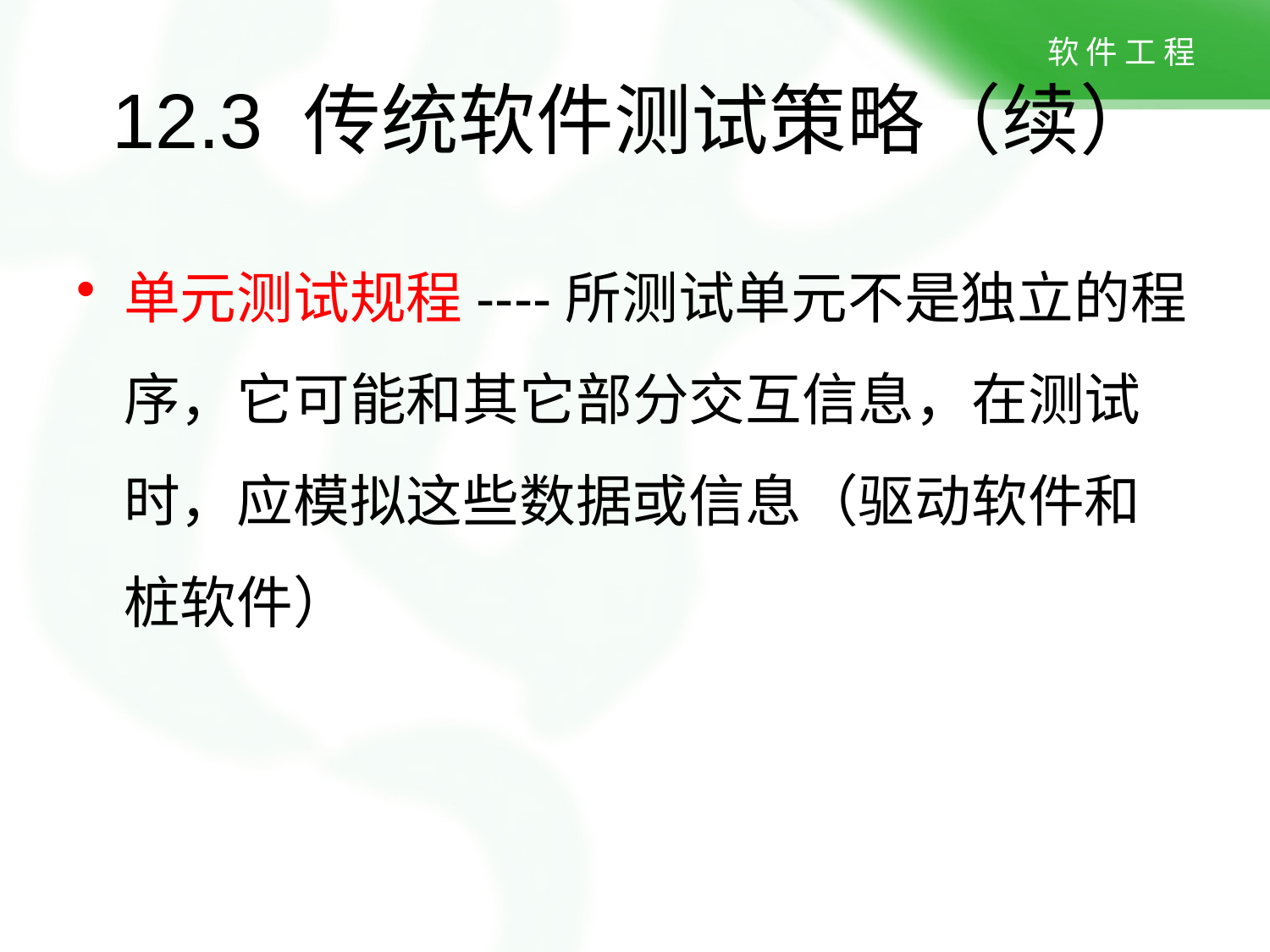

# 12.3 传统软件测试策略（续）
单元测试规程----所测试单元不是独立的程序，它可能和其它部分交互信息，在测试时，应模拟这些数据或信息（驱动软件和桩软件）